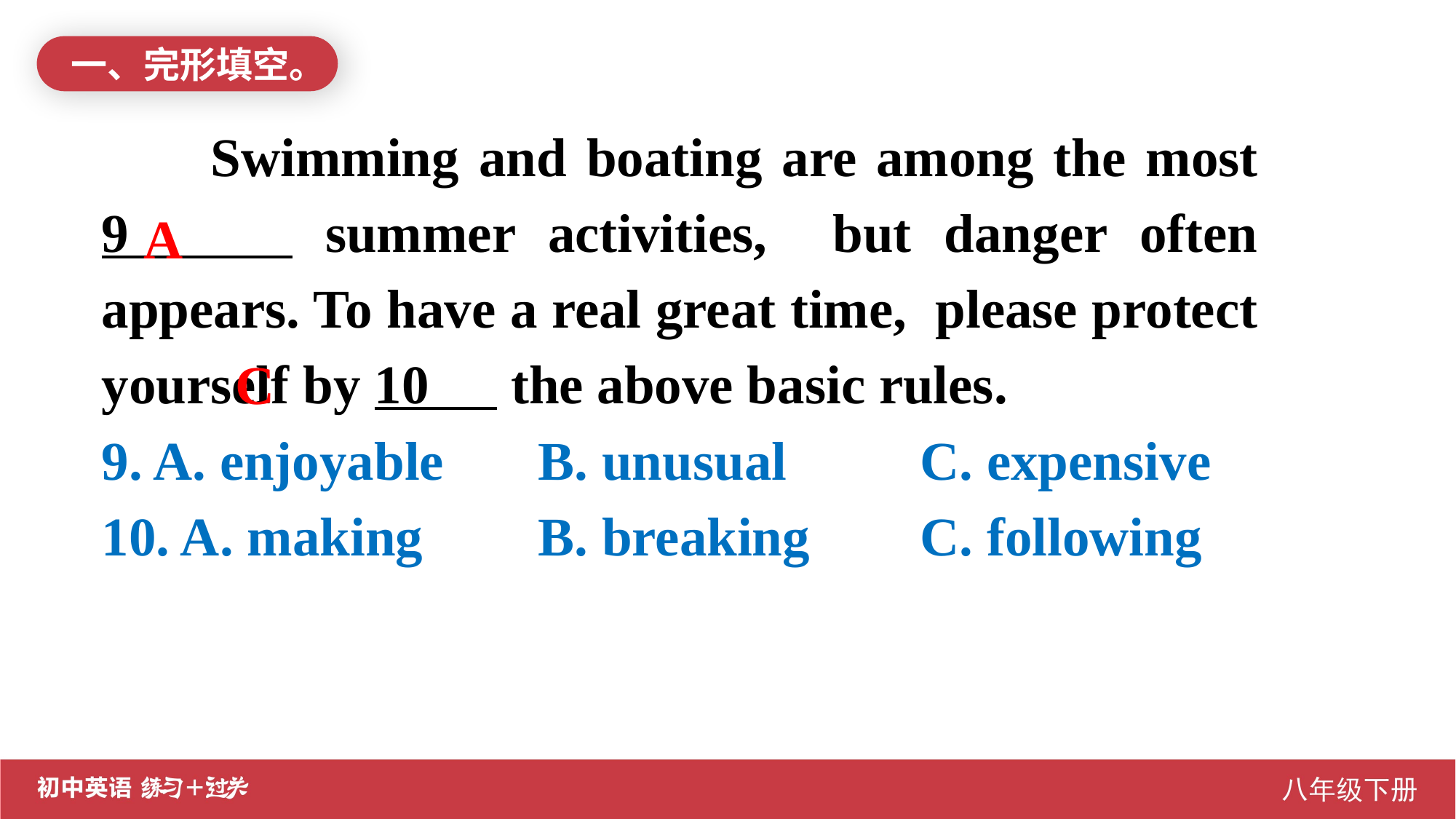

一、完形填空。
Swimming and boating are among the most 9      summer activities,  but danger often appears. To have a real great time,  please protect yourself by 10      the above basic rules.
9. A. enjoyable	B. unusual	    C. expensive
10. A. making		B. breaking	    C. following
A
C